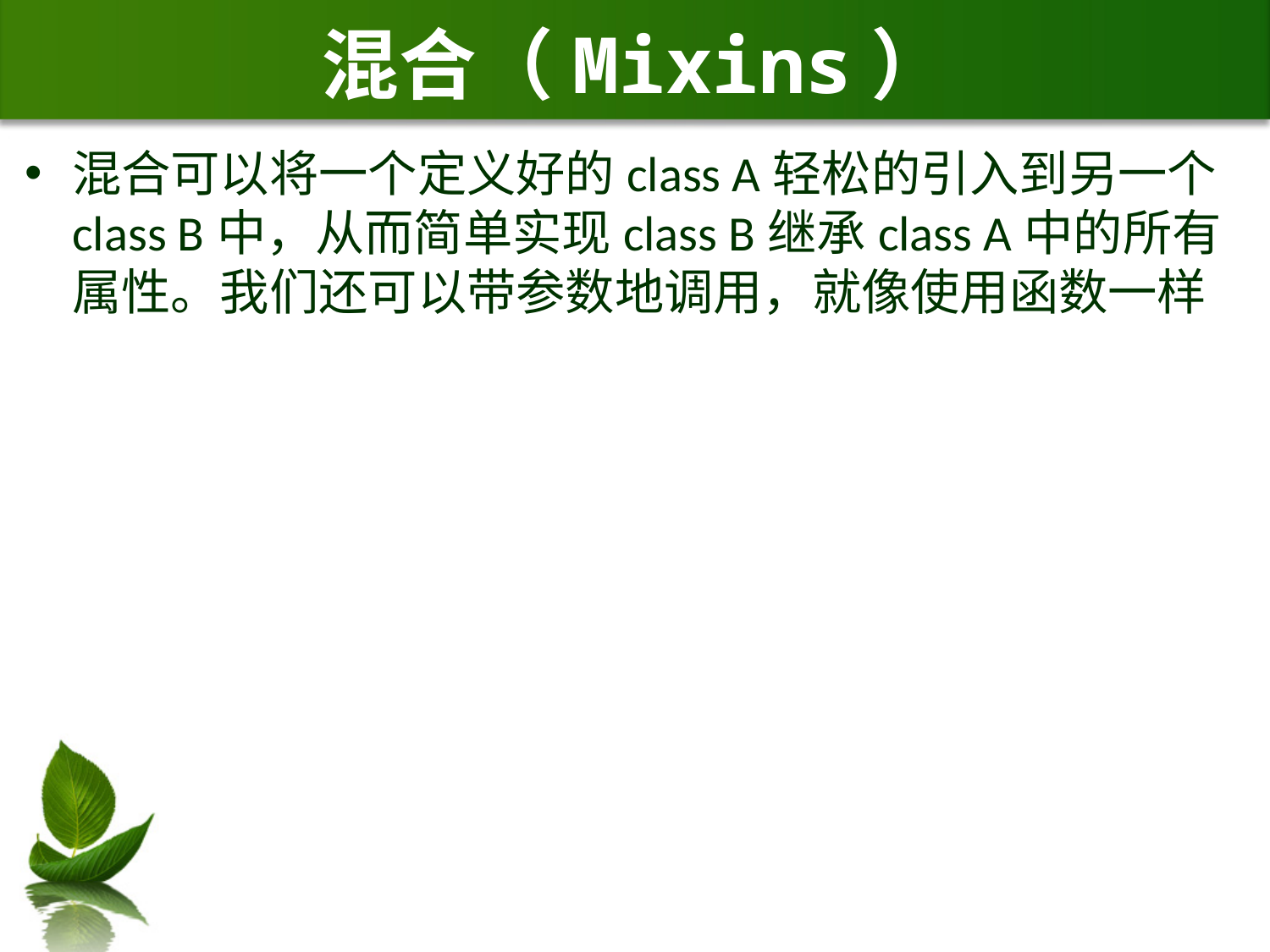

# 混合（Mixins）
混合可以将一个定义好的class A轻松的引入到另一个class B中，从而简单实现class B继承class A中的所有属性。我们还可以带参数地调用，就像使用函数一样